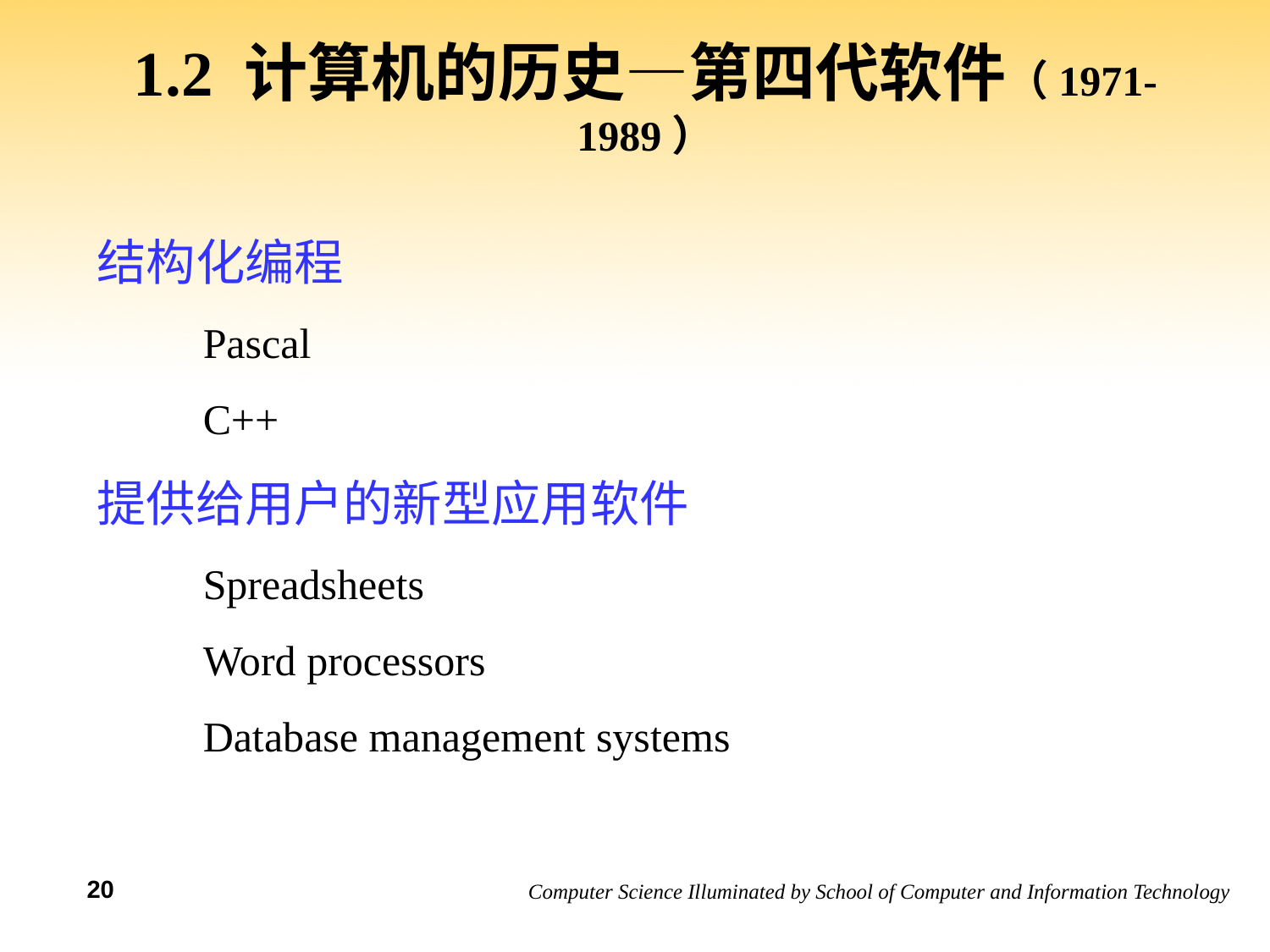

1.2 计算机的历史—第四代软件（1971-1989）
结构化编程
          Pascal
          C++
提供给用户的新型应用软件
          Spreadsheets
          Word processors
          Database management systems

20
17